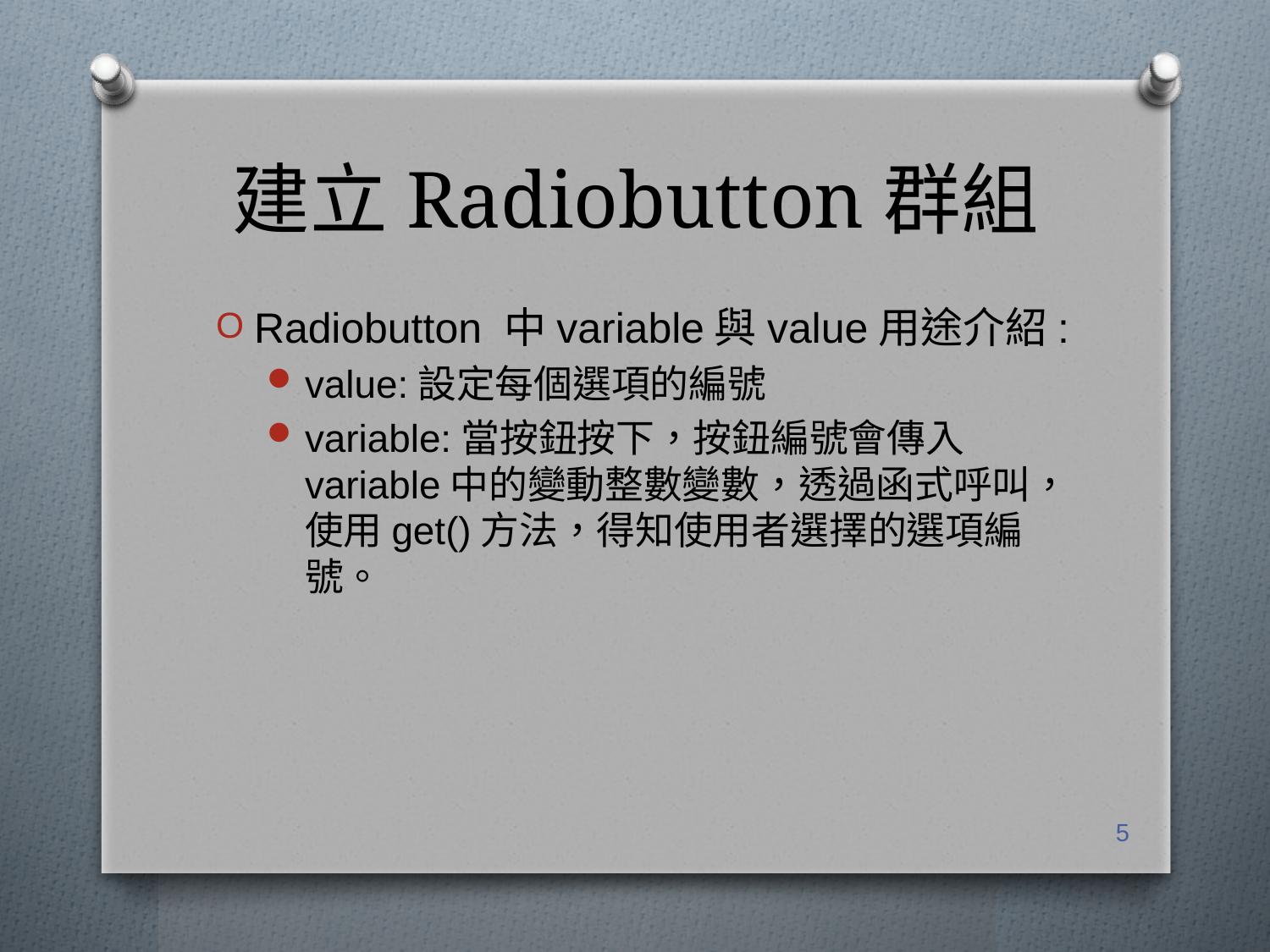

# 建立Radiobutton群組
Radiobutton 中variable與value用途介紹:
value:設定每個選項的編號
variable:當按鈕按下，按鈕編號會傳入variable中的變動整數變數，透過函式呼叫，使用get()方法，得知使用者選擇的選項編號。
5